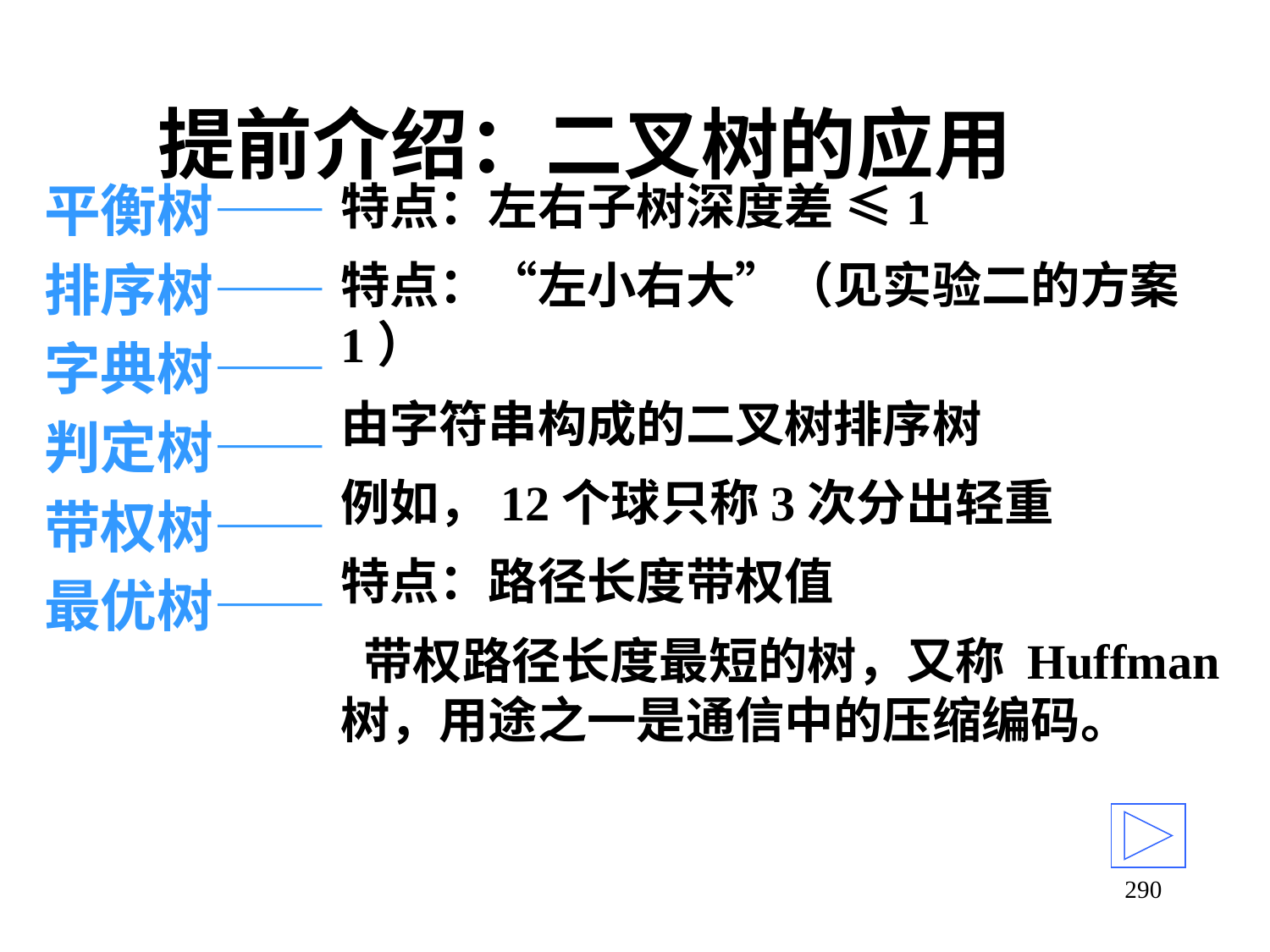

# 提前介绍：二叉树的应用
平衡树——
排序树——
字典树——
判定树——
带权树——
最优树——
特点：左右子树深度差 ≤1
特点：“左小右大”（见实验二的方案1）
由字符串构成的二叉树排序树
例如，12个球只称3次分出轻重
特点：路径长度带权值
 带权路径长度最短的树，又称 Huffman树，用途之一是通信中的压缩编码。

290